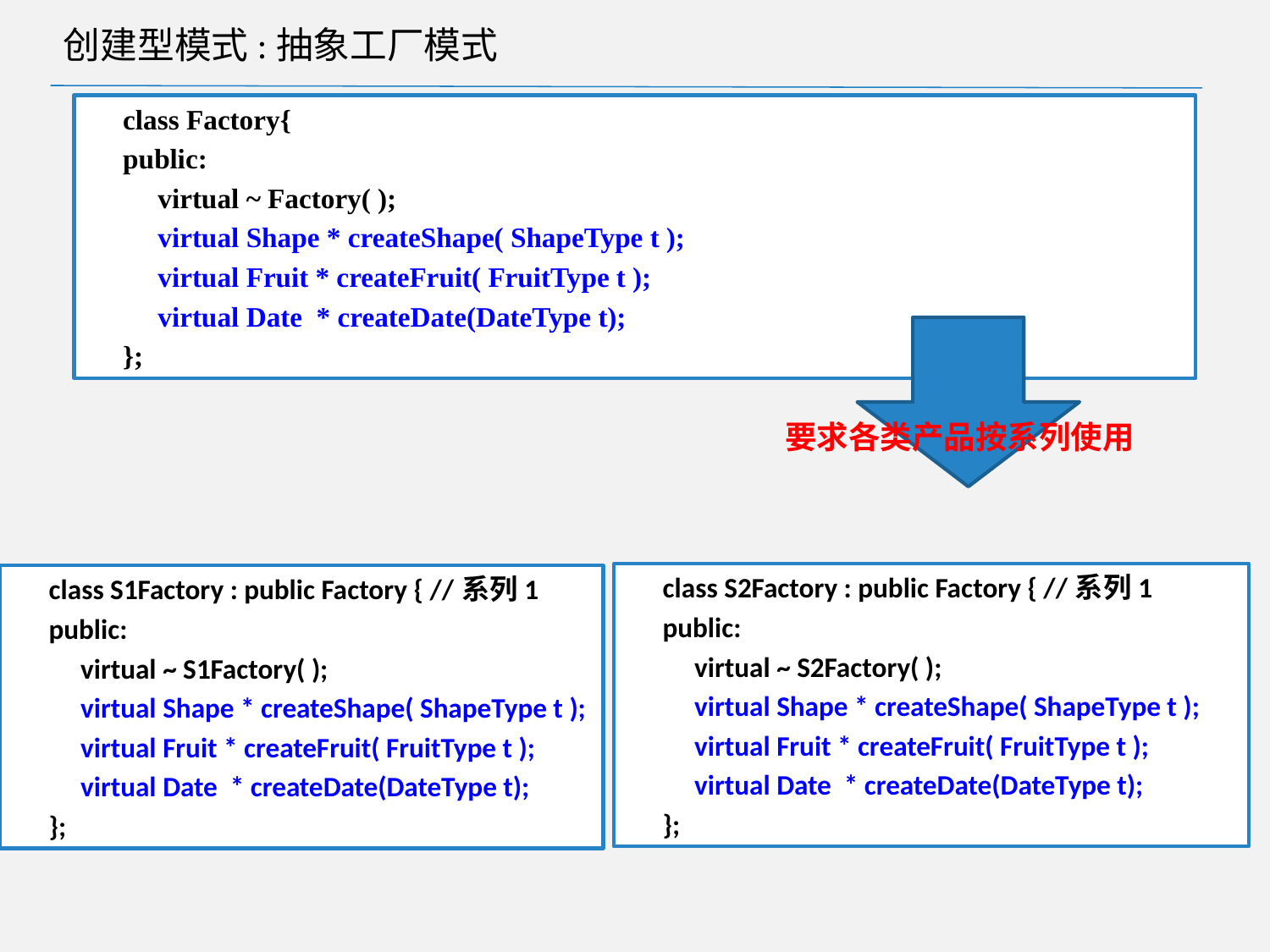

# 创建型模式:抽象工厂模式
class Factory{
public:
     virtual ~ Factory( );
     virtual Shape * createShape( ShapeType t );
     virtual Fruit * createFruit( FruitType t );
     virtual Date  * createDate(DateType t);
};

要求各类产品按系列使用
class S2Factory : public Factory { //系列1
public:
     virtual ~ S2Factory( );
     virtual Shape * createShape( ShapeType t );
     virtual Fruit * createFruit( FruitType t );
     virtual Date  * createDate(DateType t);
};
class S1Factory : public Factory { //系列1
public:
     virtual ~ S1Factory( );
     virtual Shape * createShape( ShapeType t );
     virtual Fruit * createFruit( FruitType t );
     virtual Date  * createDate(DateType t);
};